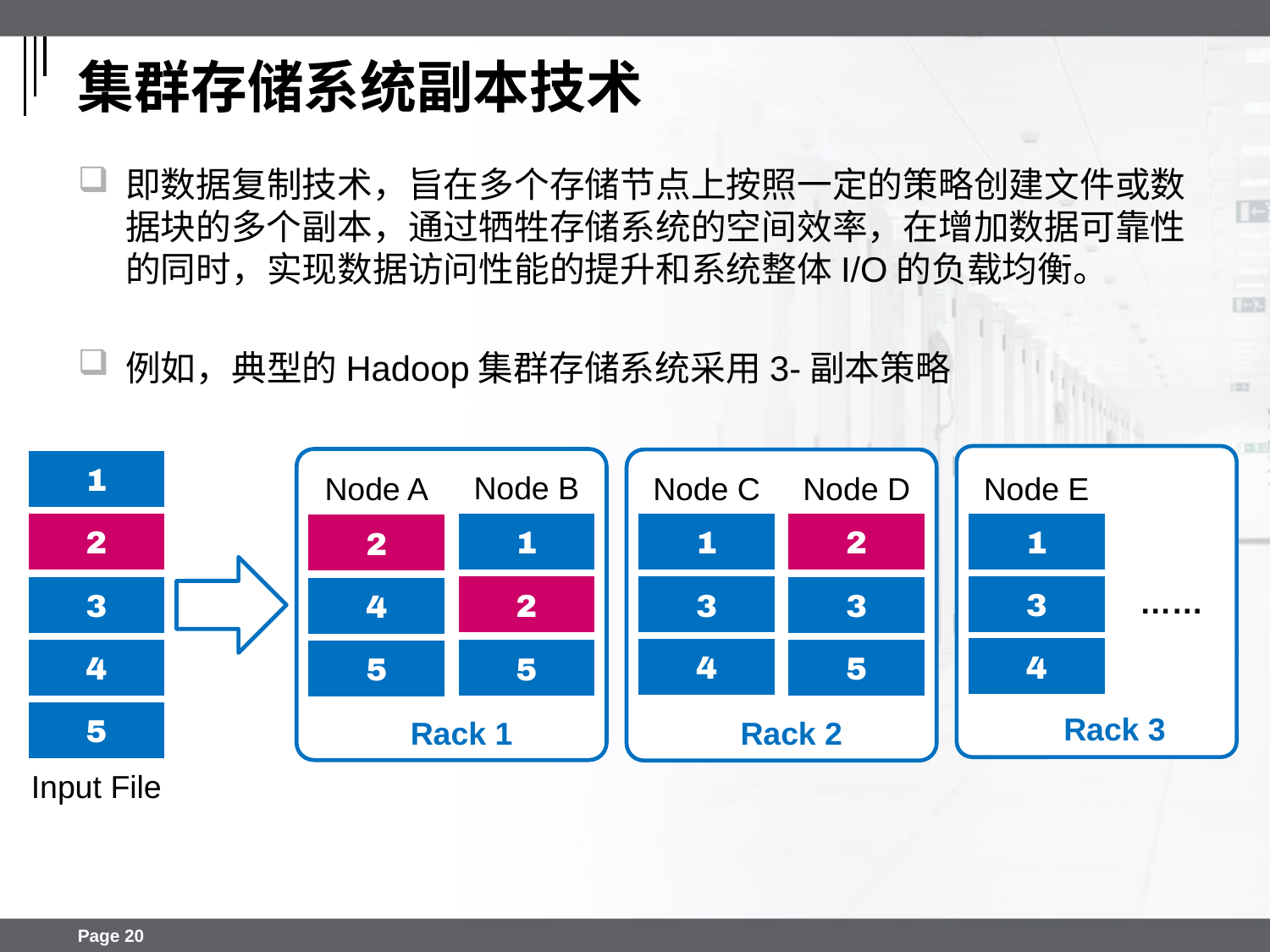

# 集群存储系统副本技术
即数据复制技术，旨在多个存储节点上按照一定的策略创建文件或数据块的多个副本，通过牺牲存储系统的空间效率，在增加数据可靠性的同时，实现数据访问性能的提升和系统整体I/O的负载均衡。

例如，典型的Hadoop集群存储系统采用3-副本策略

1

Node B
Node A
Node C
Node E
Node D
1
2
2
1
1
2

3
2
3
3
3
4
……
4
4
4
5
5
5
5
Rack 3
Rack 1
Rack 2
Input File
Page 20